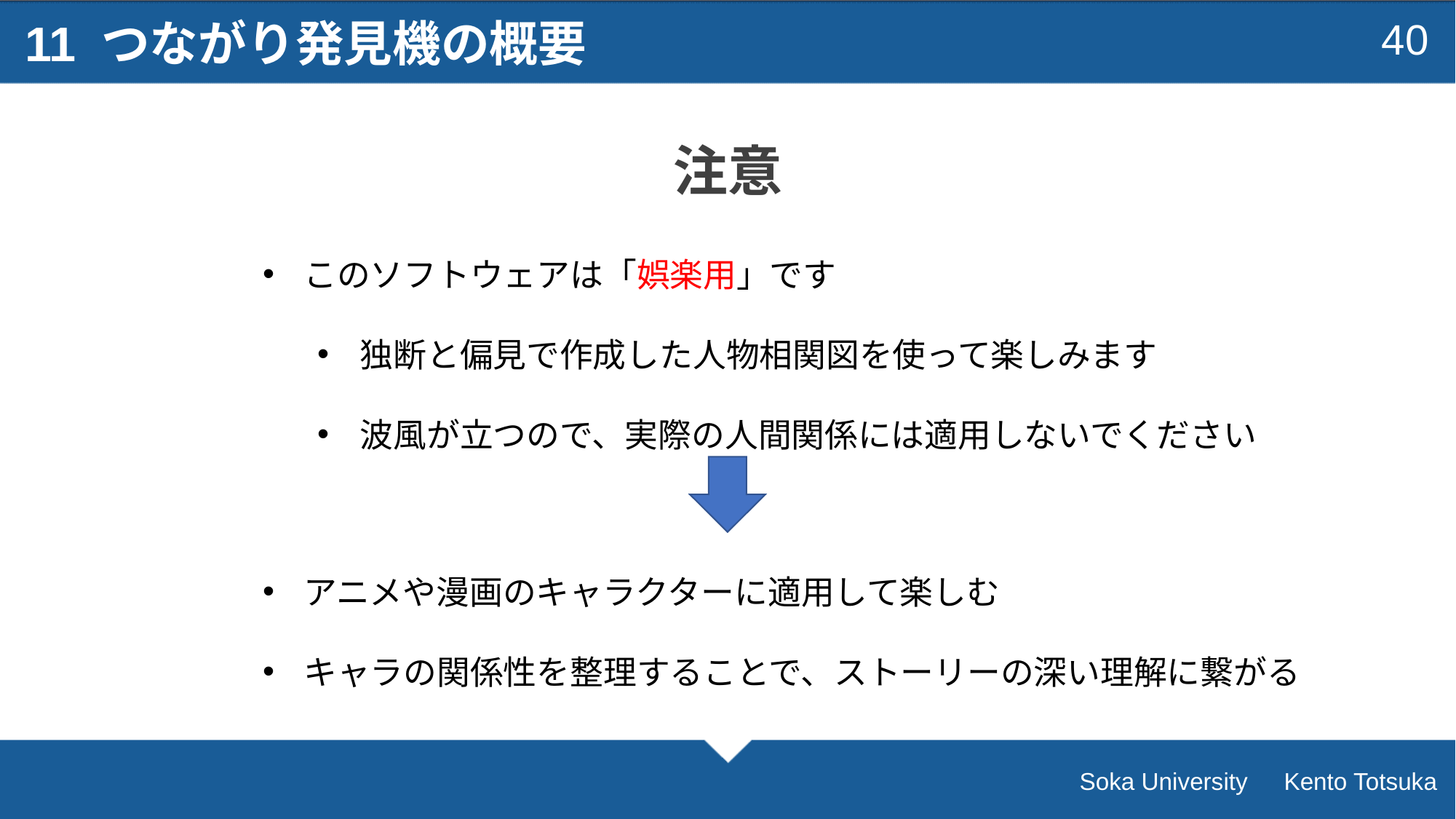

11 つながり発見機の概要
40
注意
このソフトウェアは「娯楽用」です
独断と偏見で作成した人物相関図を使って楽しみます
波風が立つので、実際の人間関係には適用しないでください

アニメや漫画のキャラクターに適用して楽しむ
キャラの関係性を整理することで、ストーリーの深い理解に繋がる
Soka University　Kento Totsuka